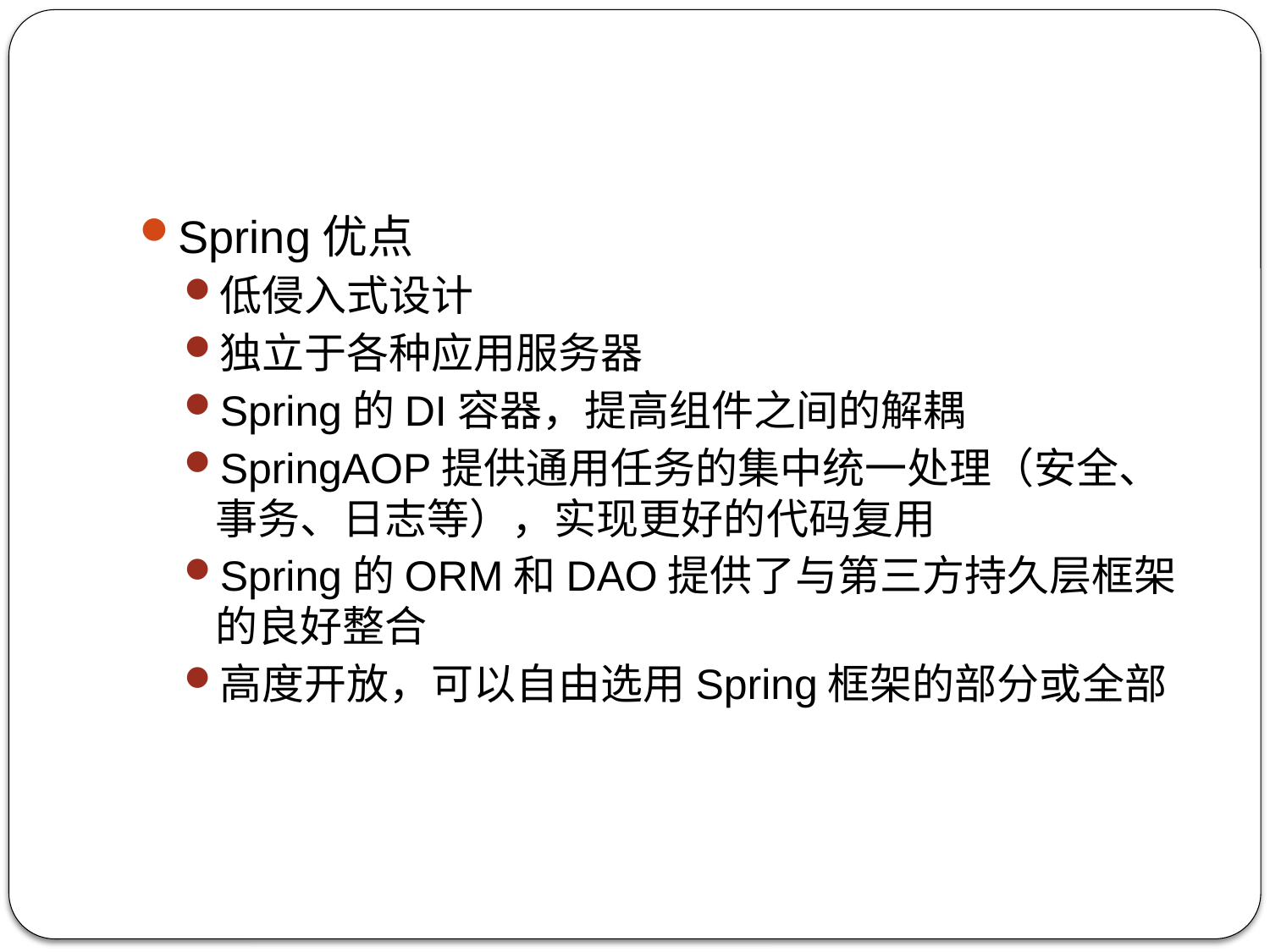

#
Spring优点
低侵入式设计
独立于各种应用服务器
Spring的DI容器，提高组件之间的解耦
SpringAOP提供通用任务的集中统一处理（安全、事务、日志等），实现更好的代码复用
Spring的ORM和DAO提供了与第三方持久层框架的良好整合
高度开放，可以自由选用Spring框架的部分或全部